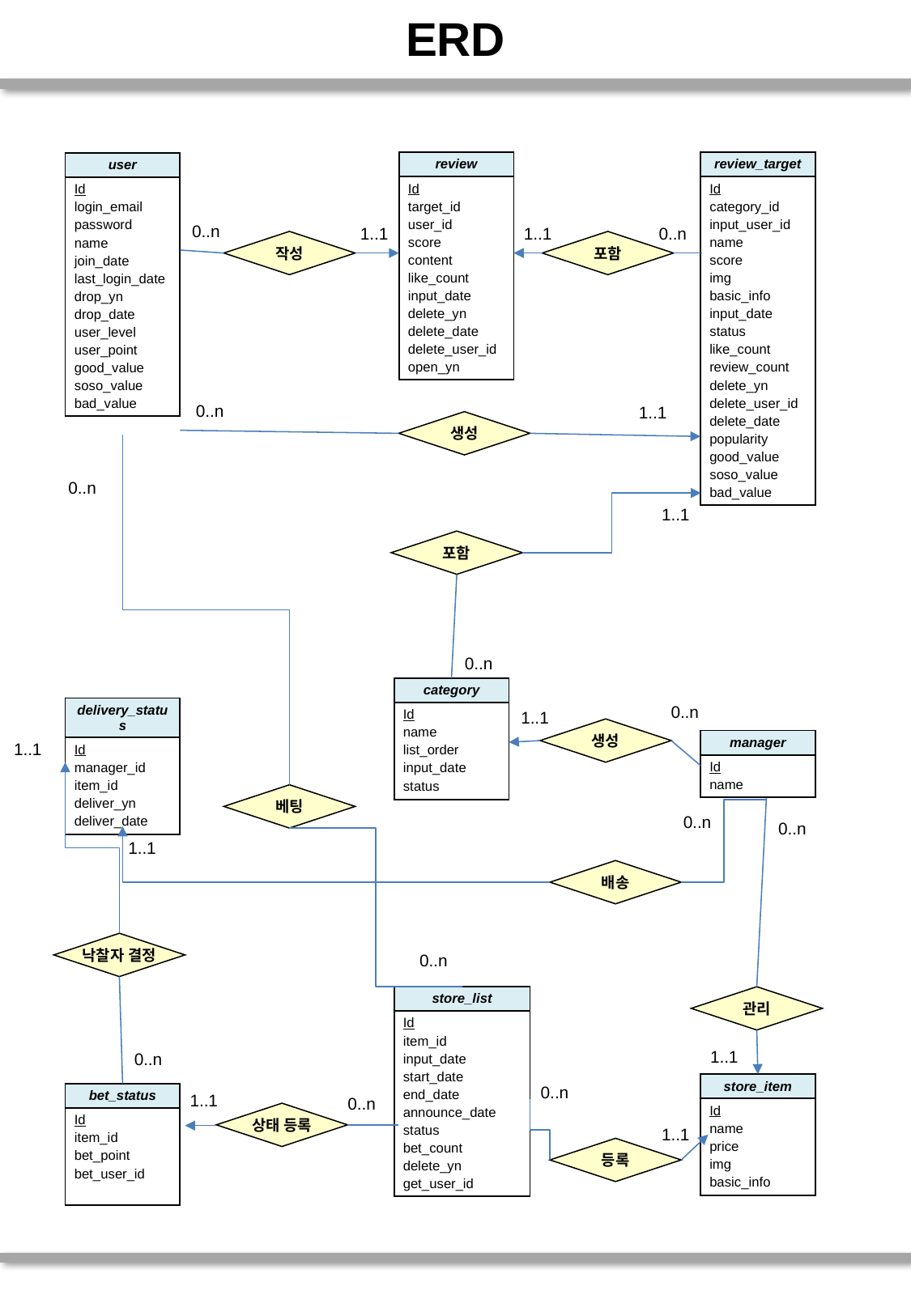

ERD
| review |
| --- |
| Id target\_id user\_id score content like\_count input\_date delete\_yn delete\_date delete\_user\_id open\_yn |
| review\_target |
| --- |
| Id category\_id input\_user\_id name score img basic\_info input\_date status like\_count review\_count delete\_yn delete\_user\_id delete\_date popularity good\_value soso\_value bad\_value |
| user |
| --- |
| Id login\_email password name join\_date last\_login\_date drop\_yn drop\_date user\_level user\_point good\_value soso\_value bad\_value |
0..n
1..1
1..1
0..n
작성
포함
0..n
1..1
생성
0..n
1..1
포함
0..n
| category |
| --- |
| Id name list\_order input\_date status |
0..n
| delivery\_status |
| --- |
| Id manager\_id item\_id deliver\_yn deliver\_date |
1..1
생성
| manager |
| --- |
| Id name |
1..1
베팅
0..n
0..n
1..1
배송
낙찰자 결정
0..n
| store\_list |
| --- |
| Id item\_id input\_date start\_date end\_date announce\_date status bet\_count delete\_yn get\_user\_id |
관리
1..1
0..n
| store\_item |
| --- |
| Id name price img basic\_info |
0..n
| bet\_status |
| --- |
| Id item\_id bet\_point bet\_user\_id |
1..1
0..n
상태 등록
1..1
등록